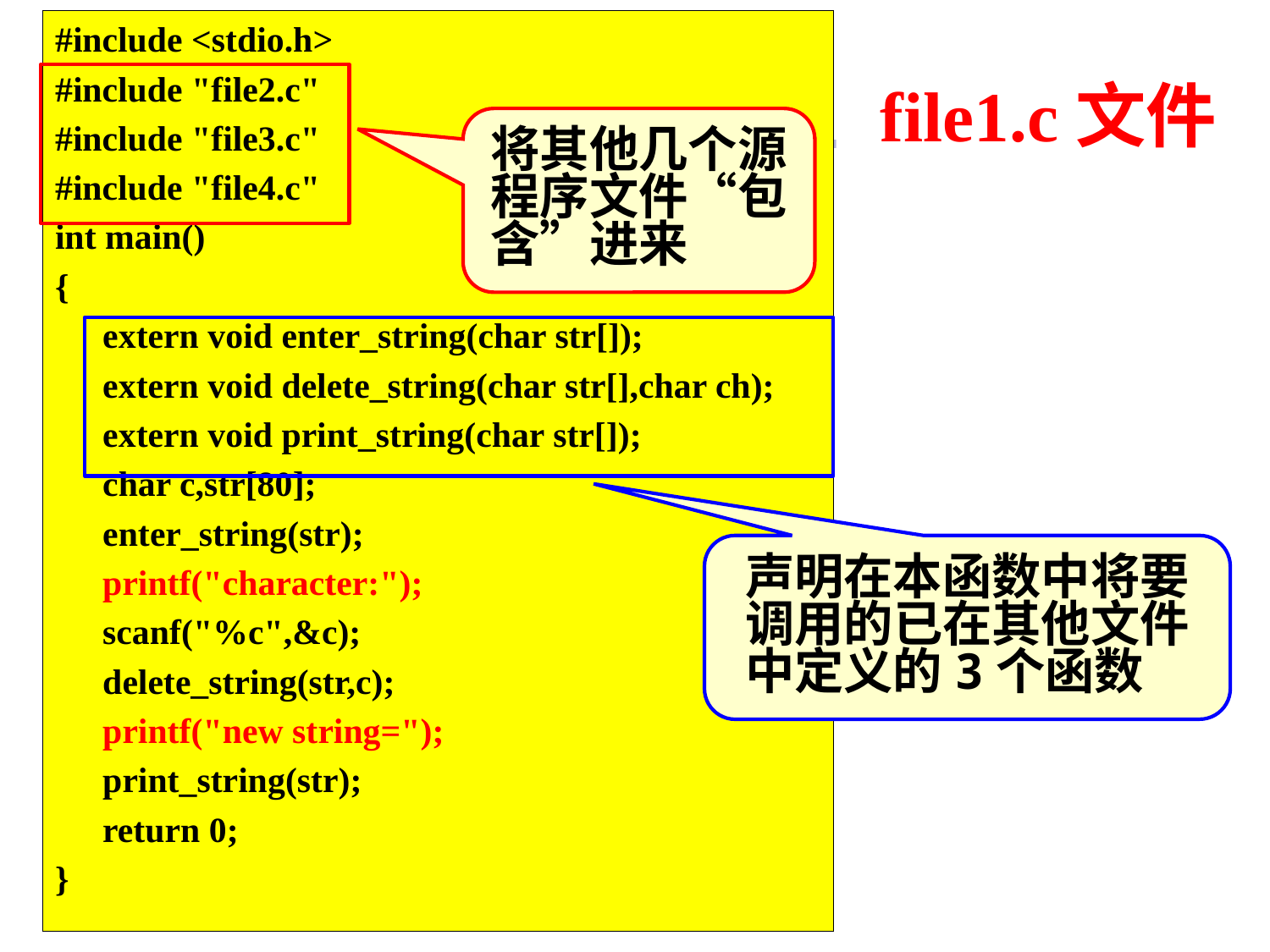

#include <stdio.h>
#include "file2.c"
#include "file3.c"
#include "file4.c"
int main()
{
	extern void enter_string(char str[]);
	extern void delete_string(char str[],char ch);
	extern void print_string(char str[]);
	char c,str[80];
	enter_string(str);
	printf("character:");
	scanf("%c",&c);
	delete_string(str,c);
	printf("new string=");
	print_string(str);
	return 0;
}
file1.c文件

将其他几个源程序文件“包含”进来

声明在本函数中将要调用的已在其他文件中定义的3个函数